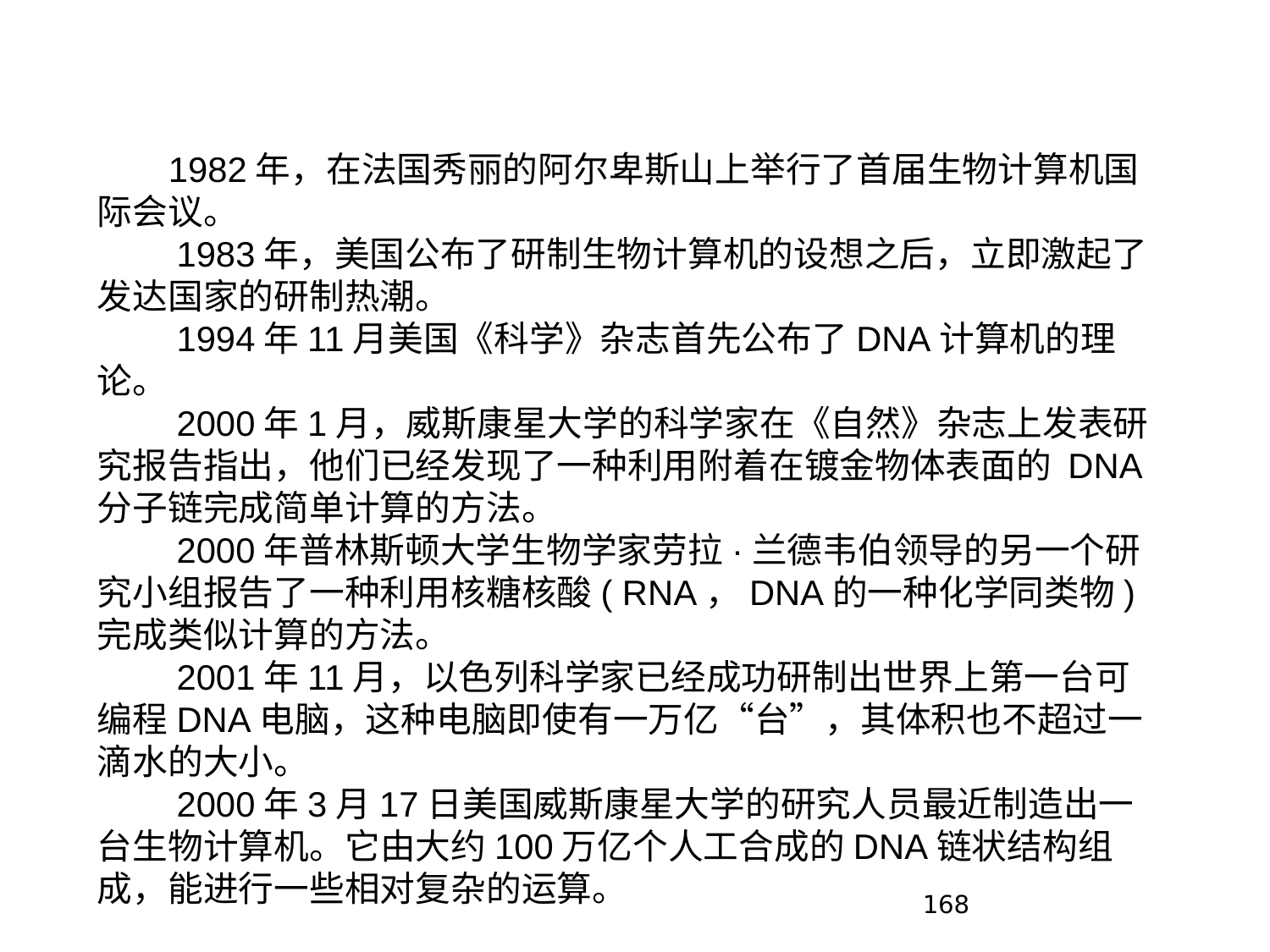

1982年，在法国秀丽的阿尔卑斯山上举行了首届生物计算机国际会议。
　　1983年，美国公布了研制生物计算机的设想之后，立即激起了发达国家的研制热潮。
　　1994年11月美国《科学》杂志首先公布了DNA计算机的理论。
　　2000年1月，威斯康星大学的科学家在《自然》杂志上发表研究报告指出，他们已经发现了一种利用附着在镀金物体表面的 DNA分子链完成简单计算的方法。
　　2000年普林斯顿大学生物学家劳拉·兰德韦伯领导的另一个研究小组报告了一种利用核糖核酸( RNA，DNA的一种化学同类物)完成类似计算的方法。
　　2001年11月，以色列科学家已经成功研制出世界上第一台可编程DNA电脑，这种电脑即使有一万亿“台”，其体积也不超过一滴水的大小。
　　2000年3月17日美国威斯康星大学的研究人员最近制造出一台生物计算机。它由大约100万亿个人工合成的DNA链状结构组成，能进行一些相对复杂的运算。
168